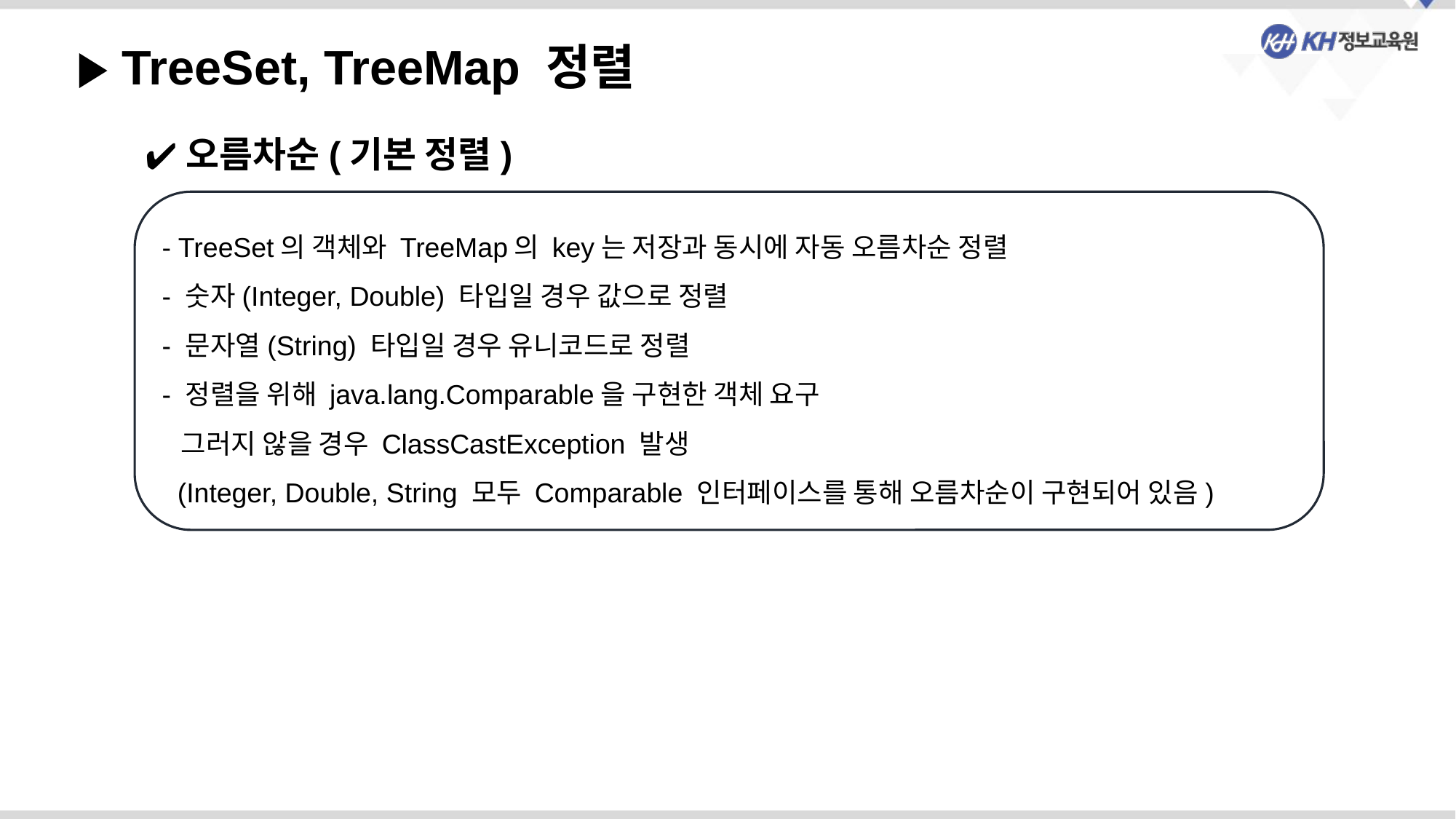

▶ TreeSet, TreeMap 정렬
오름차순(기본 정렬)
- TreeSet의 객체와 TreeMap의 key는 저장과 동시에 자동 오름차순 정렬
- 숫자(Integer, Double) 타입일 경우 값으로 정렬
- 문자열(String) 타입일 경우 유니코드로 정렬
- 정렬을 위해 java.lang.Comparable을 구현한 객체 요구
  그러지 않을 경우 ClassCastException 발생
  (Integer, Double, String 모두 Comparable 인터페이스를 통해 오름차순이 구현되어 있음)